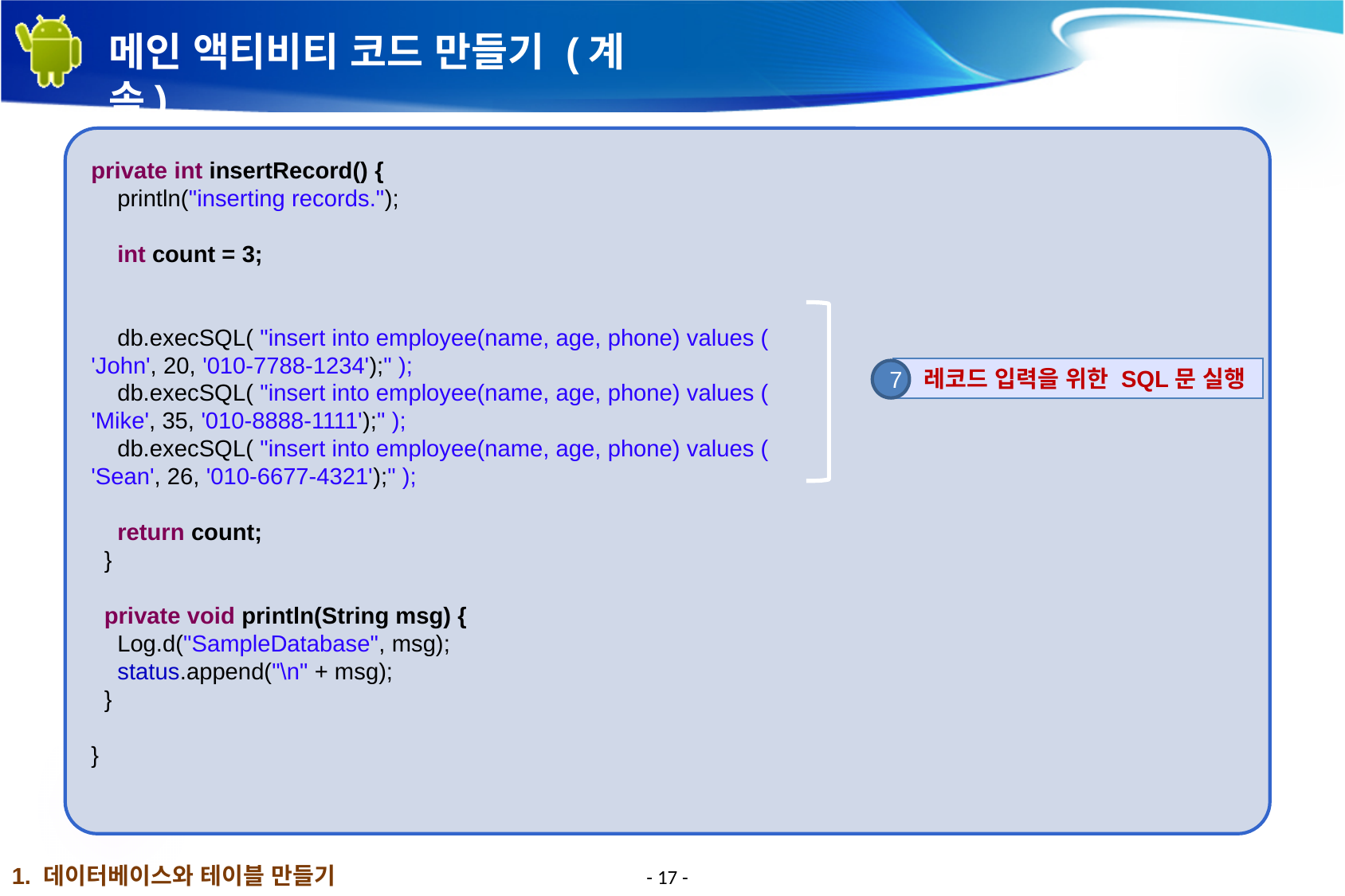

# 메인 액티비티 코드 만들기 (계속)

private int insertRecord() {
    println("inserting records.");

    int count = 3;

    db.execSQL( "insert into employee(name, age, phone) values (
'John', 20, '010-7788-1234');" );
    db.execSQL( "insert into employee(name, age, phone) values (
'Mike', 35, '010-8888-1111');" );
    db.execSQL( "insert into employee(name, age, phone) values (
'Sean', 26, '010-6677-4321');" );

    return count;
  }

  private void println(String msg) {
    Log.d("SampleDatabase", msg);
    status.append("\n" + msg);
  }

}

  레코드 입력을 위한 SQL문 실행
7
1. 데이터베이스와 테이블 만들기